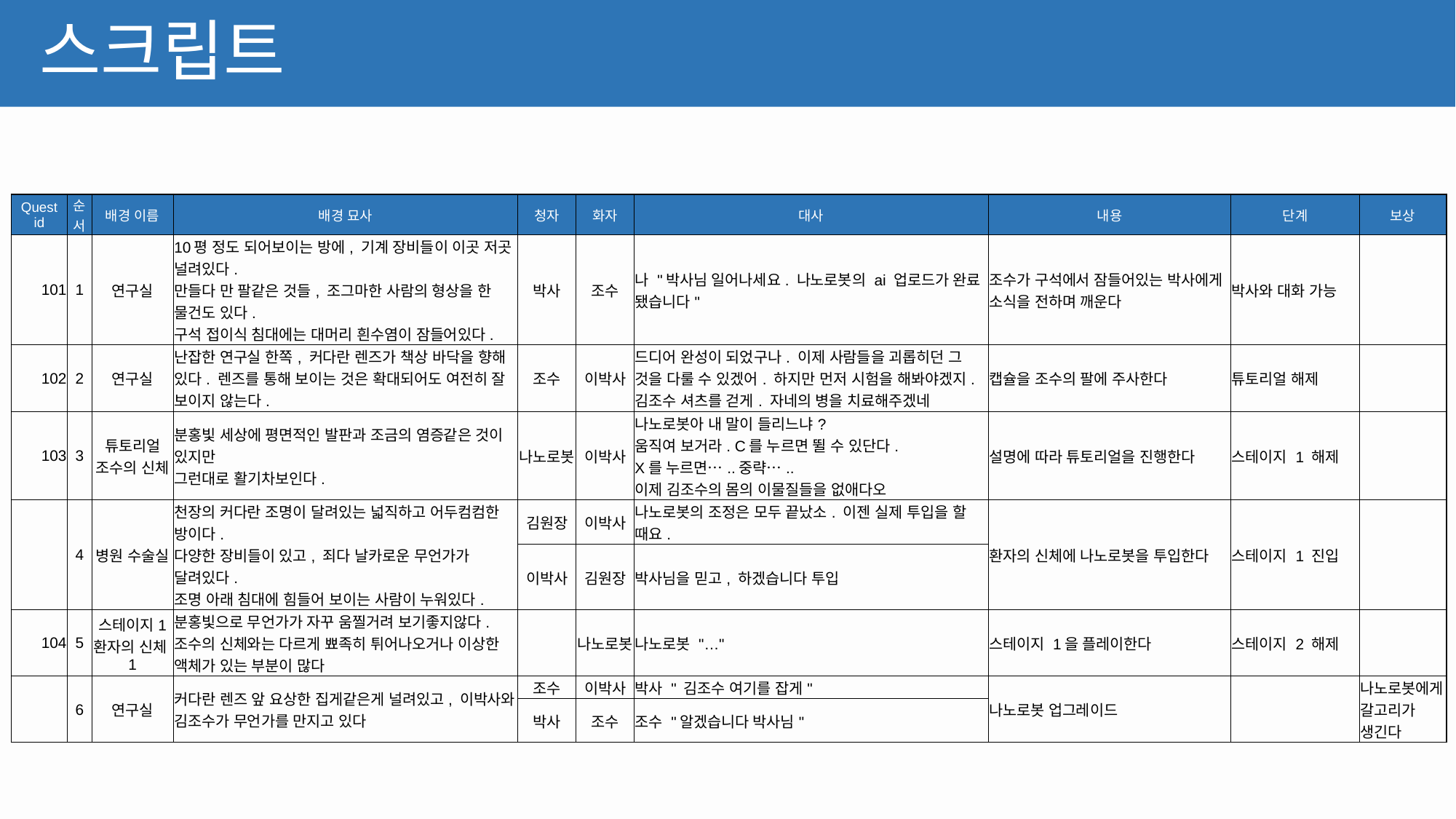

# 스크립트
| Quest id | 순서 | 배경 이름 | 배경 묘사 | 청자 | 화자 | 대사 | 내용 | 단계 | 보상 |
| --- | --- | --- | --- | --- | --- | --- | --- | --- | --- |
| 101 | 1 | 연구실 | 10평 정도 되어보이는 방에, 기계 장비들이 이곳 저곳 널려있다. 만들다 만 팔같은 것들, 조그마한 사람의 형상을 한 물건도 있다. 구석 접이식 침대에는 대머리 흰수염이 잠들어있다. | 박사 | 조수 | 나 "박사님 일어나세요. 나노로봇의 ai 업로드가 완료 됐습니다" | 조수가 구석에서 잠들어있는 박사에게 소식을 전하며 깨운다 | 박사와 대화 가능 |  |
| 102 | 2 | 연구실 | 난잡한 연구실 한쪽, 커다란 렌즈가 책상 바닥을 향해 있다. 렌즈를 통해 보이는 것은 확대되어도 여전히 잘 보이지 않는다. | 조수 | 이박사 | 드디어 완성이 되었구나. 이제 사람들을 괴롭히던 그 것을 다룰 수 있겠어. 하지만 먼저 시험을 해봐야겠지. 김조수 셔츠를 걷게. 자네의 병을 치료해주겠네 | 캡슐을 조수의 팔에 주사한다 | 튜토리얼 해제 |  |
| 103 | 3 | 튜토리얼 조수의 신체 | 분홍빛 세상에 평면적인 발판과 조금의 염증같은 것이 있지만 그런대로 활기차보인다. | 나노로봇 | 이박사 | 나노로봇아 내 말이 들리느냐? 움직여 보거라. C를 누르면 뛸 수 있단다. X를 누르면…..중략….. 이제 김조수의 몸의 이물질들을 없애다오 | 설명에 따라 튜토리얼을 진행한다 | 스테이지 1 해제 |  |
|  | 4 | 병원 수술실 | 천장의 커다란 조명이 달려있는 넓직하고 어두컴컴한 방이다. 다양한 장비들이 있고, 죄다 날카로운 무언가가 달려있다. 조명 아래 침대에 힘들어 보이는 사람이 누워있다. | 김원장 | 이박사 | 나노로봇의 조정은 모두 끝났소. 이젠 실제 투입을 할 때요. | 환자의 신체에 나노로봇을 투입한다 | 스테이지 1 진입 |  |
|  |  |  |  | 이박사 | 김원장 | 박사님을 믿고, 하겠습니다 투입 |  |  |  |
| 104 | 5 | 스테이지1 환자의 신체1 | 분홍빛으로 무언가가 자꾸 움찔거려 보기좋지않다. 조수의 신체와는 다르게 뾰족히 튀어나오거나 이상한 액체가 있는 부분이 많다 |  | 나노로봇 | 나노로봇 "…" | 스테이지 1을 플레이한다 | 스테이지 2 해제 |  |
|  | 6 | 연구실 | 커다란 렌즈 앞 요상한 집게같은게 널려있고, 이박사와 김조수가 무언가를 만지고 있다 | 조수 | 이박사 | 박사 " 김조수 여기를 잡게" | 나노로봇 업그레이드 |  | 나노로봇에게 갈고리가 생긴다 |
|  |  |  |  | 박사 | 조수 | 조수 "알겠습니다 박사님" |  |  |  |